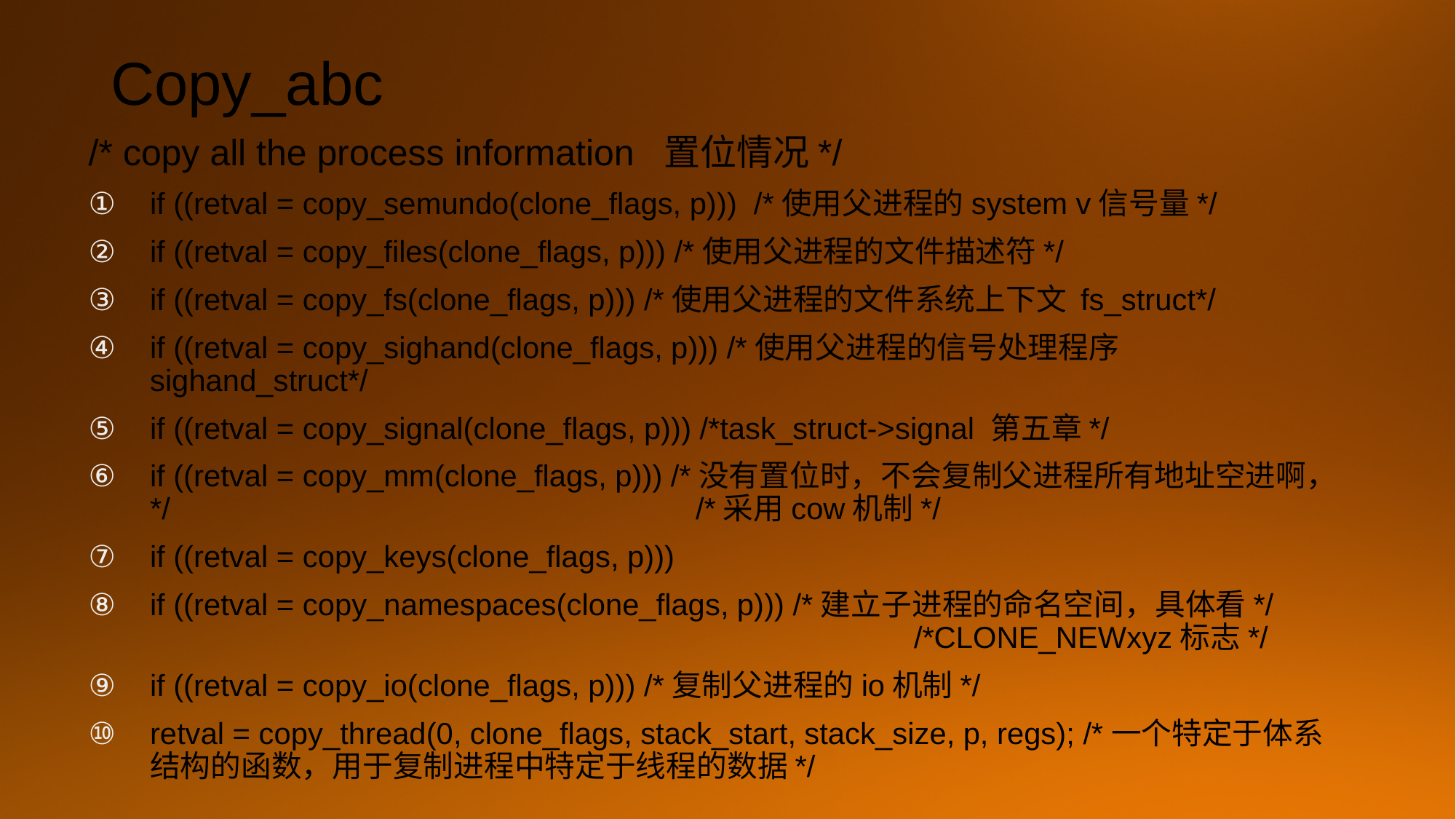

# Copy_abc
/* copy all the process information  置位情况*/
if ((retval = copy_semundo(clone_flags, p)))  /*使用父进程的system v信号量*/
if ((retval = copy_files(clone_flags, p))) /*使用父进程的文件描述符*/
if ((retval = copy_fs(clone_flags, p))) /*使用父进程的文件系统上下文 fs_struct*/
if ((retval = copy_sighand(clone_flags, p))) /*使用父进程的信号处理程序 sighand_struct*/
if ((retval = copy_signal(clone_flags, p))) /*task_struct->signal 第五章*/
if ((retval = copy_mm(clone_flags, p))) /*没有置位时，不会复制父进程所有地址空进啊，*/					/*采用cow机制*/
if ((retval = copy_keys(clone_flags, p)))
if ((retval = copy_namespaces(clone_flags, p))) /*建立子进程的命名空间，具体看*/							/*CLONE_NEWxyz标志*/
if ((retval = copy_io(clone_flags, p))) /*复制父进程的io机制*/
retval = copy_thread(0, clone_flags, stack_start, stack_size, p, regs); /*一个特定于体系结构的函数，用于复制进程中特定于线程的数据*/